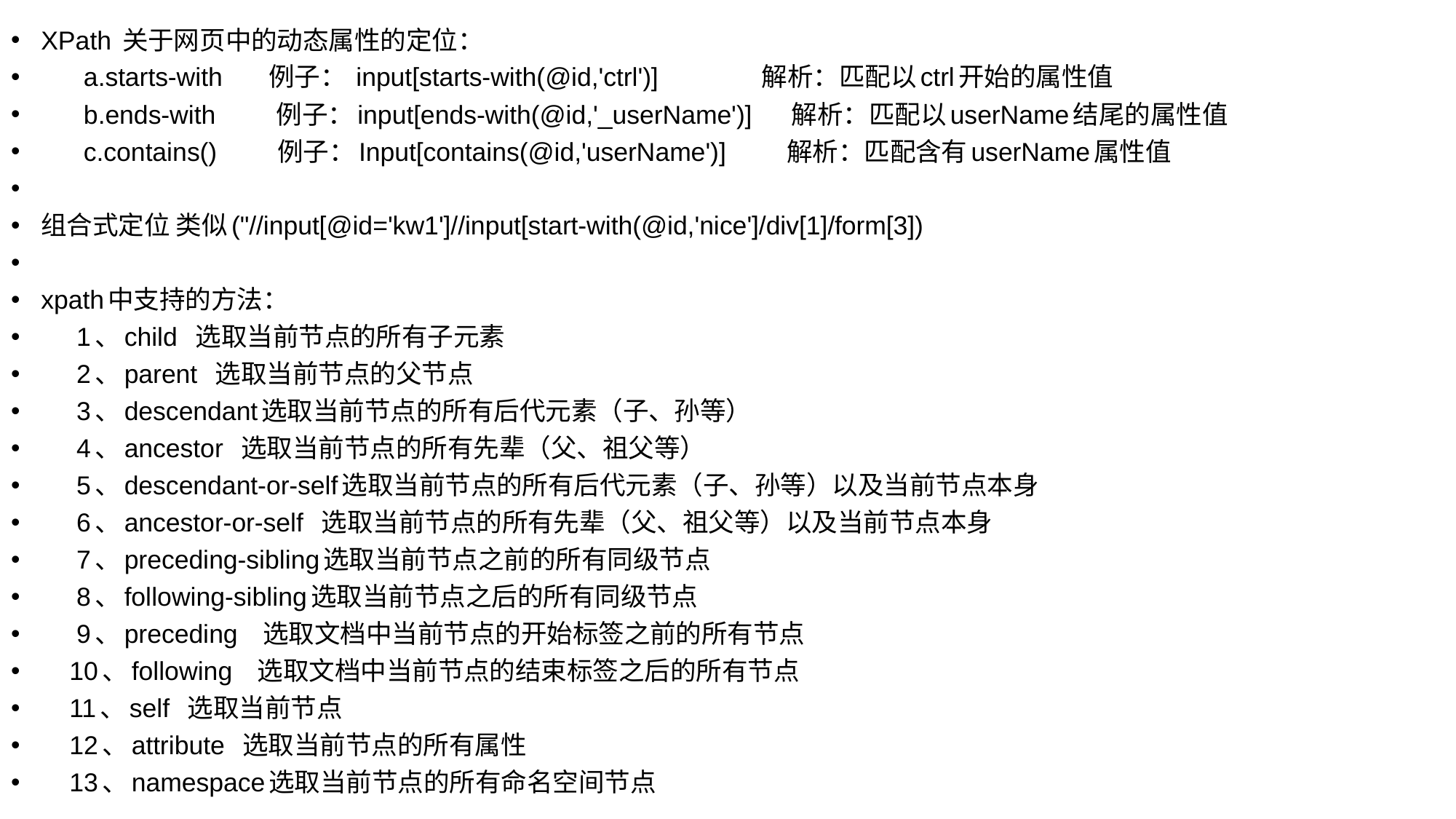

XPath 关于网页中的动态属性的定位：
      a.starts-with      例子： input[starts-with(@id,'ctrl')]              解析：匹配以ctrl开始的属性值
      b.ends-with        例子：input[ends-with(@id,'_userName')]     解析：匹配以userName结尾的属性值
      c.contains()        例子：Input[contains(@id,'userName')]        解析：匹配含有userName属性值

组合式定位 类似("//input[@id='kw1']//input[start-with(@id,'nice']/div[1]/form[3])

xpath中支持的方法：
     1、child  选取当前节点的所有子元素
     2、parent  选取当前节点的父节点
     3、descendant选取当前节点的所有后代元素（子、孙等）
     4、ancestor  选取当前节点的所有先辈（父、祖父等）
     5、descendant-or-self选取当前节点的所有后代元素（子、孙等）以及当前节点本身
     6、ancestor-or-self  选取当前节点的所有先辈（父、祖父等）以及当前节点本身
     7、preceding-sibling选取当前节点之前的所有同级节点
     8、following-sibling选取当前节点之后的所有同级节点
     9、preceding   选取文档中当前节点的开始标签之前的所有节点
    10、following   选取文档中当前节点的结束标签之后的所有节点
    11、self  选取当前节点
    12、attribute  选取当前节点的所有属性
    13、namespace选取当前节点的所有命名空间节点